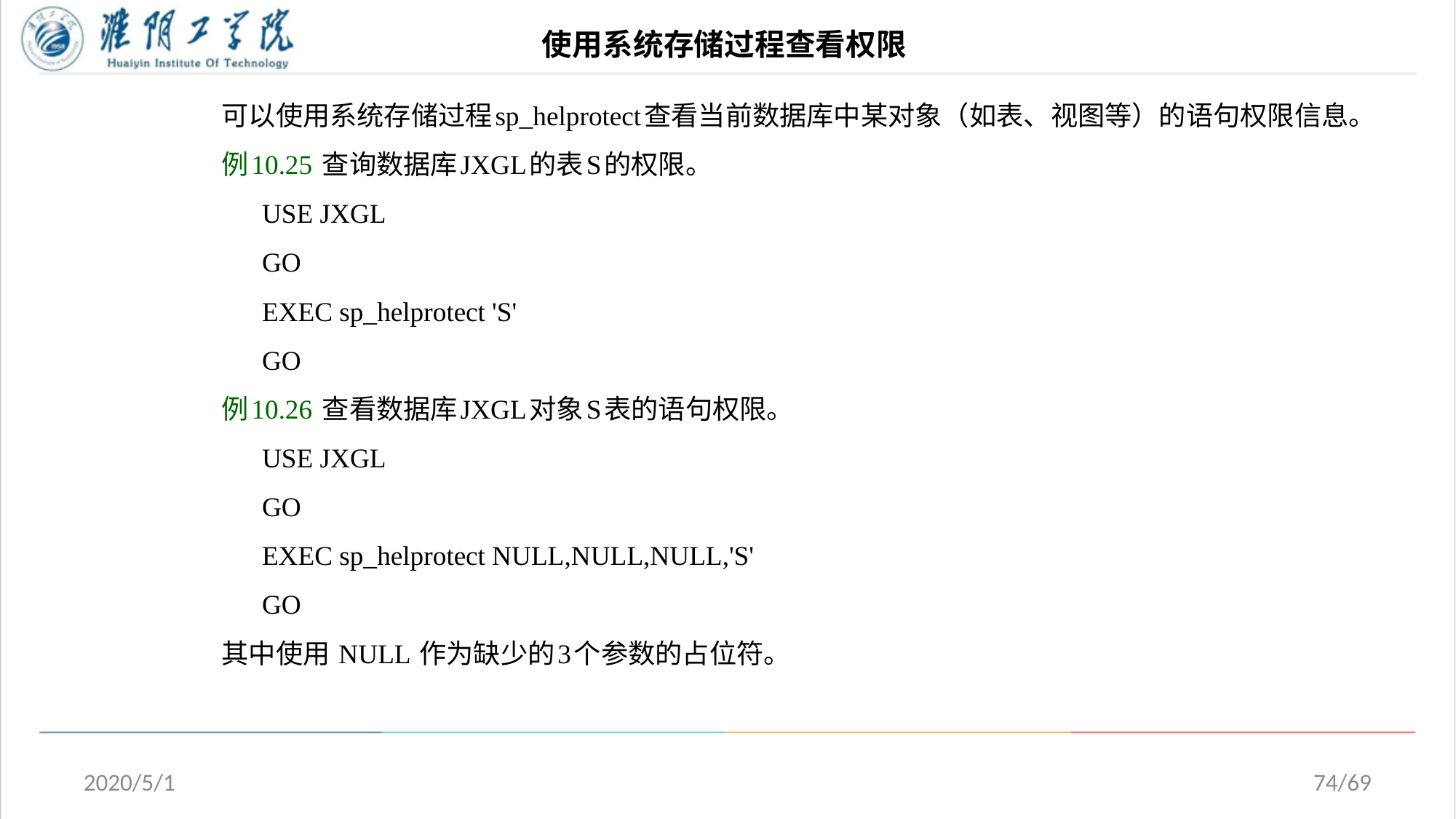

# 使用系统存储过程查看权限
可以使用系统存储过程sp_helprotect查看当前数据库中某对象（如表、视图等）的语句权限信息。
例10.25 查询数据库JXGL的表S的权限。
      USE JXGL
      GO
      EXEC sp_helprotect 'S'
      GO
例10.26 查看数据库JXGL对象S表的语句权限。
      USE JXGL
      GO
      EXEC sp_helprotect NULL,NULL,NULL,'S'
      GO
其中使用 NULL 作为缺少的3个参数的占位符。
2020/5/1
74/69